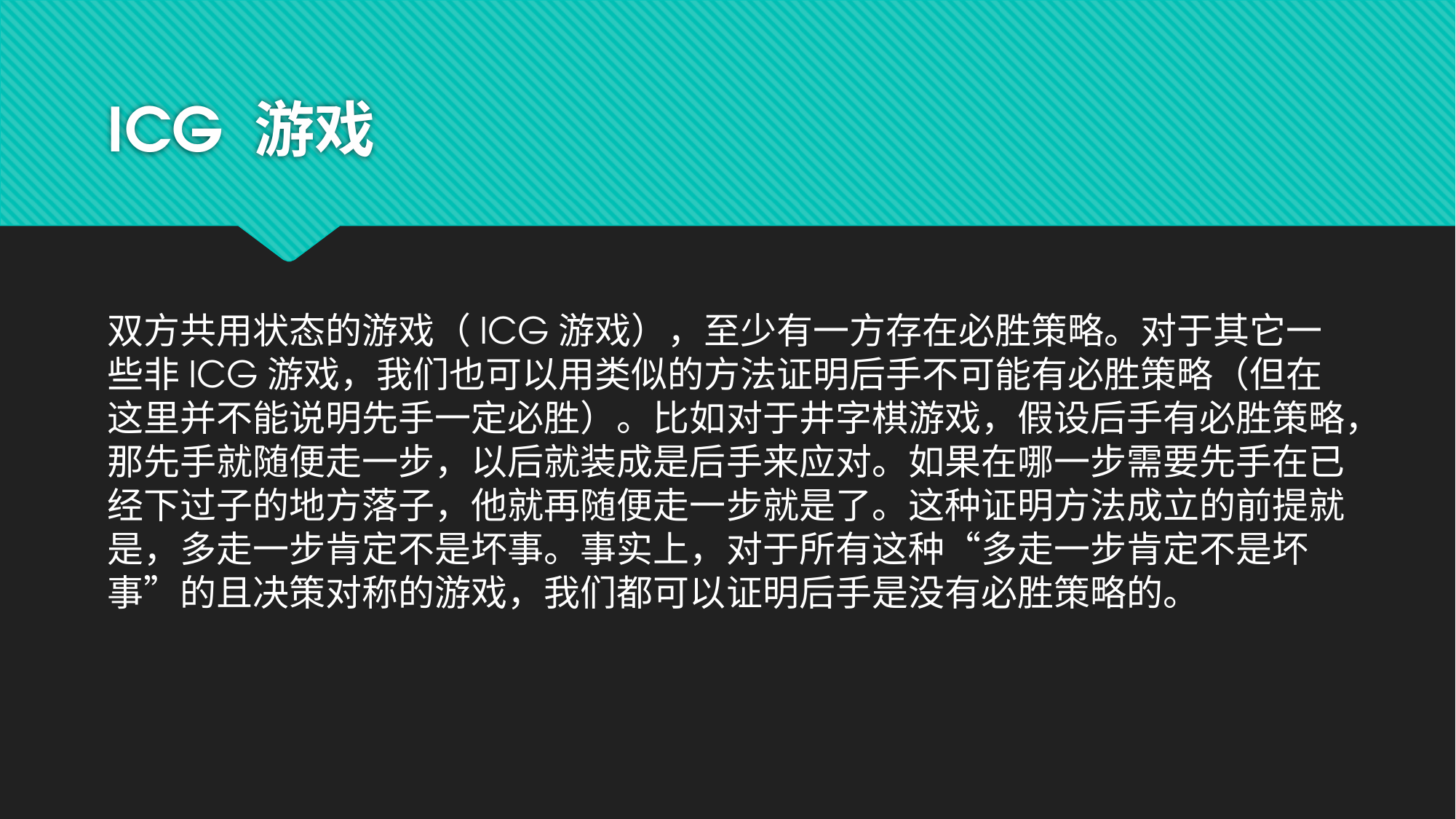

# ICG 游戏
双方共用状态的游戏（ICG游戏），至少有一方存在必胜策略。对于其它一些非ICG游戏，我们也可以用类似的方法证明后手不可能有必胜策略（但在这里并不能说明先手一定必胜）。比如对于井字棋游戏，假设后手有必胜策略，那先手就随便走一步，以后就装成是后手来应对。如果在哪一步需要先手在已经下过子的地方落子，他就再随便走一步就是了。这种证明方法成立的前提就是，多走一步肯定不是坏事。事实上，对于所有这种“多走一步肯定不是坏事”的且决策对称的游戏，我们都可以证明后手是没有必胜策略的。